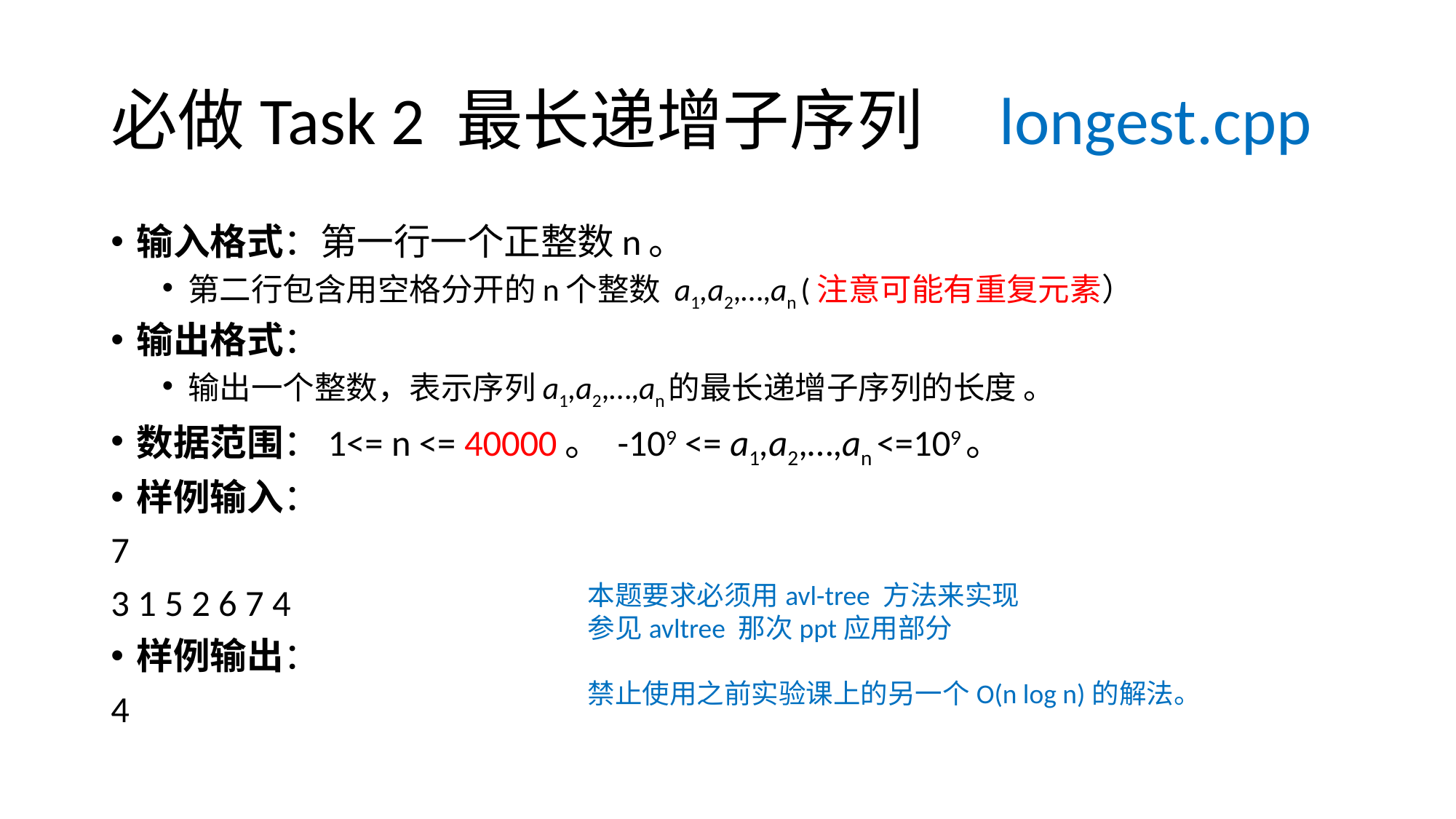

# 必做Task 2 最长递增子序列    longest.cpp
输入格式：第一行一个正整数n。
第二行包含用空格分开的n个整数 a1,a2,…,an (注意可能有重复元素）
输出格式：
输出一个整数，表示序列a1,a2,…,an的最长递增子序列的长度 。
数据范围：1<= n <= 40000。 -109 <= a1,a2,…,an <=109。
样例输入：
7
3 1 5 2 6 7 4
样例输出：
4
本题要求必须用avl-tree 方法来实现
参见avltree 那次ppt应用部分

禁止使用之前实验课上的另一个O(n log n)的解法。